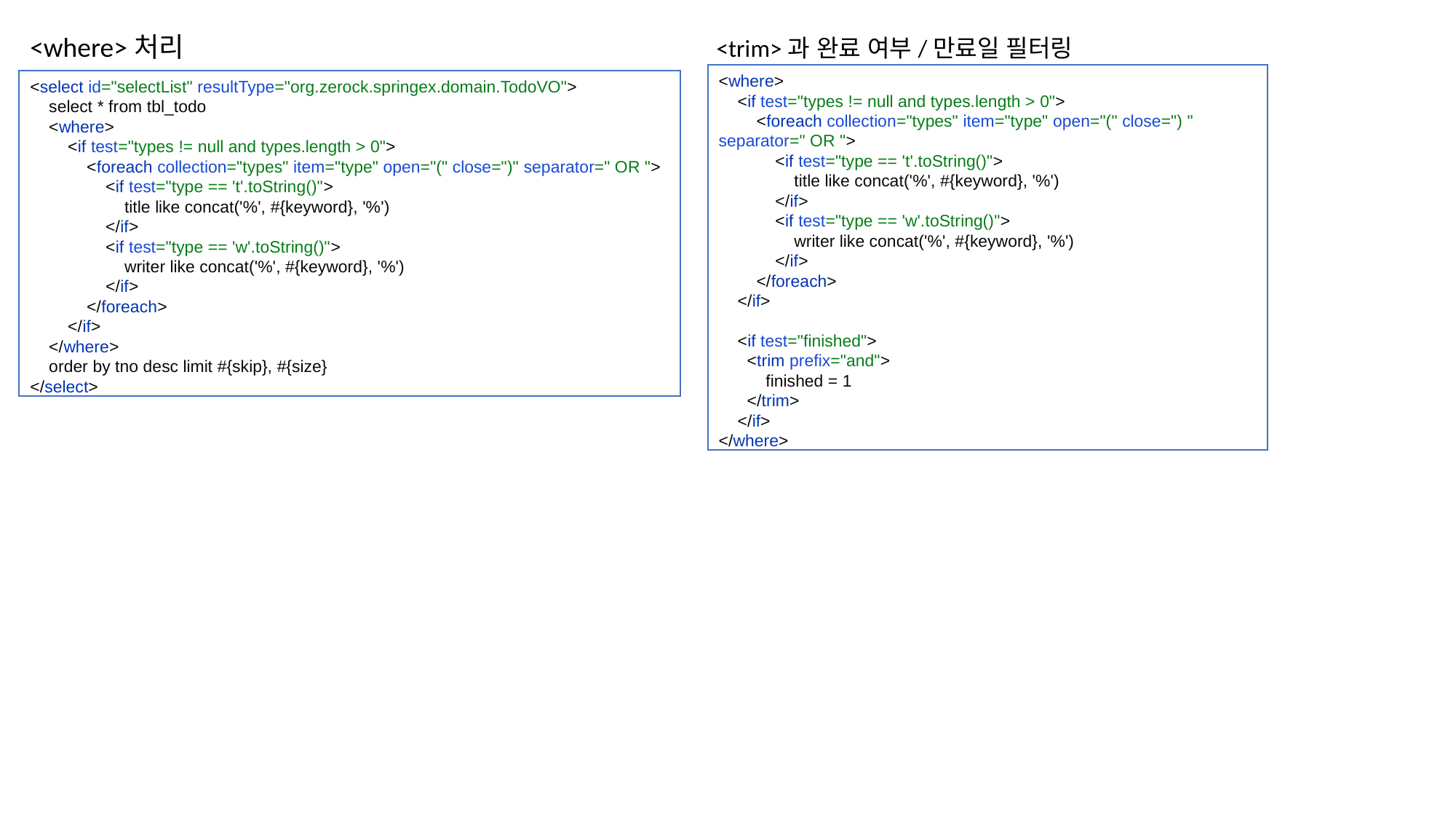

<where>처리
<trim>과 완료 여부/만료일 필터링

<where>
    <if test="types != null and types.length > 0">
        <foreach collection="types" item="type" open="(" close=") " separator=" OR ">
            <if test="type == 't'.toString()">
                title like concat('%', #{keyword}, '%')
            </if>
            <if test="type == 'w'.toString()">
                writer like concat('%', #{keyword}, '%')
            </if>
        </foreach>
    </if>
    <if test="finished">
      <trim prefix="and">
          finished = 1
      </trim>
    </if>
</where>
<select id="selectList" resultType="org.zerock.springex.domain.TodoVO">
    select * from tbl_todo
    <where>
        <if test="types != null and types.length > 0">
            <foreach collection="types" item="type" open="(" close=")" separator=" OR ">
                <if test="type == 't'.toString()">
                    title like concat('%', #{keyword}, '%')
                </if>
                <if test="type == 'w'.toString()">
                    writer like concat('%', #{keyword}, '%')
                </if>
            </foreach>
        </if>
    </where>
    order by tno desc limit #{skip}, #{size}
</select>